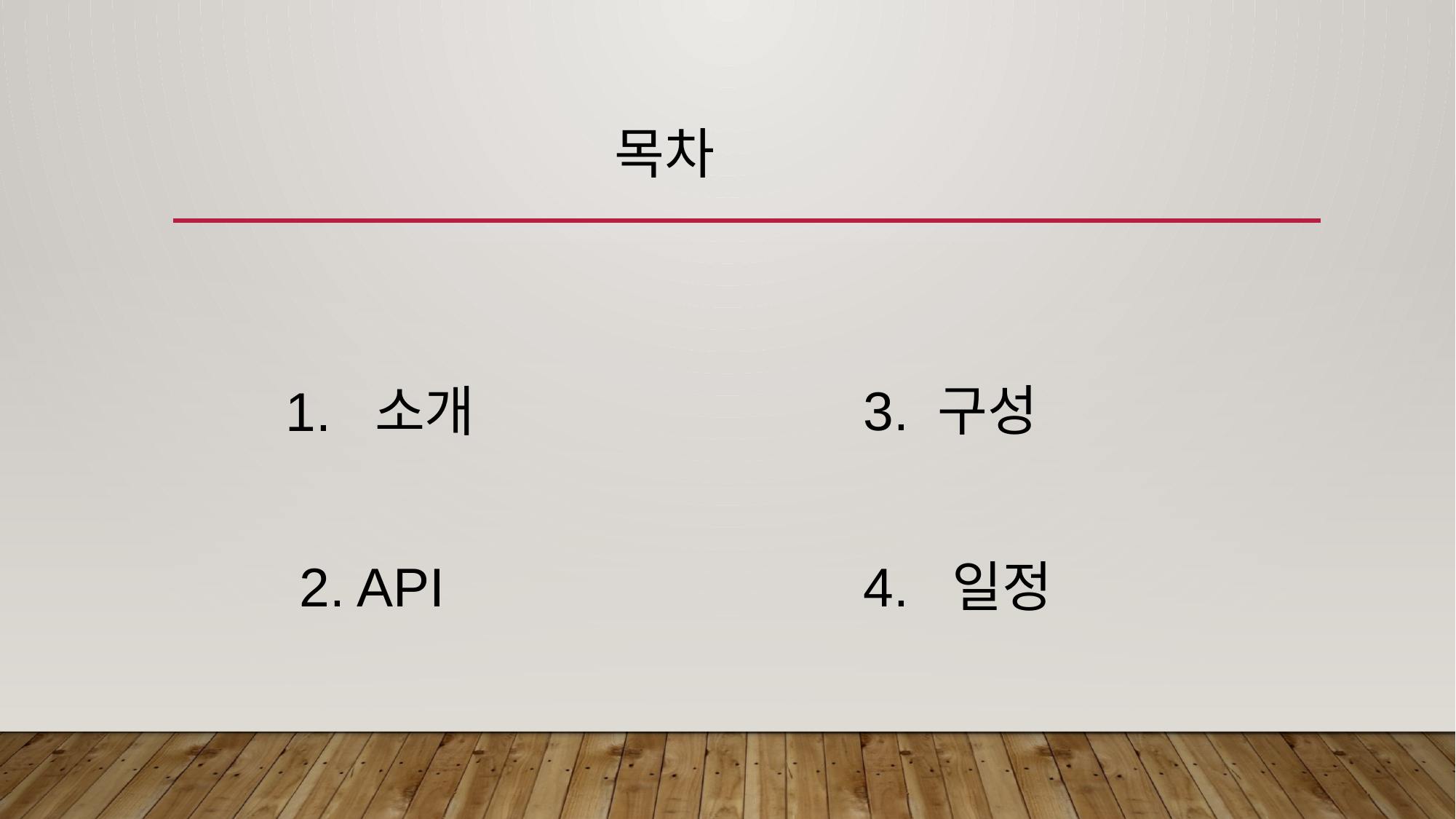

목차
3. 구성
1.  소개
4.  일정
2. API